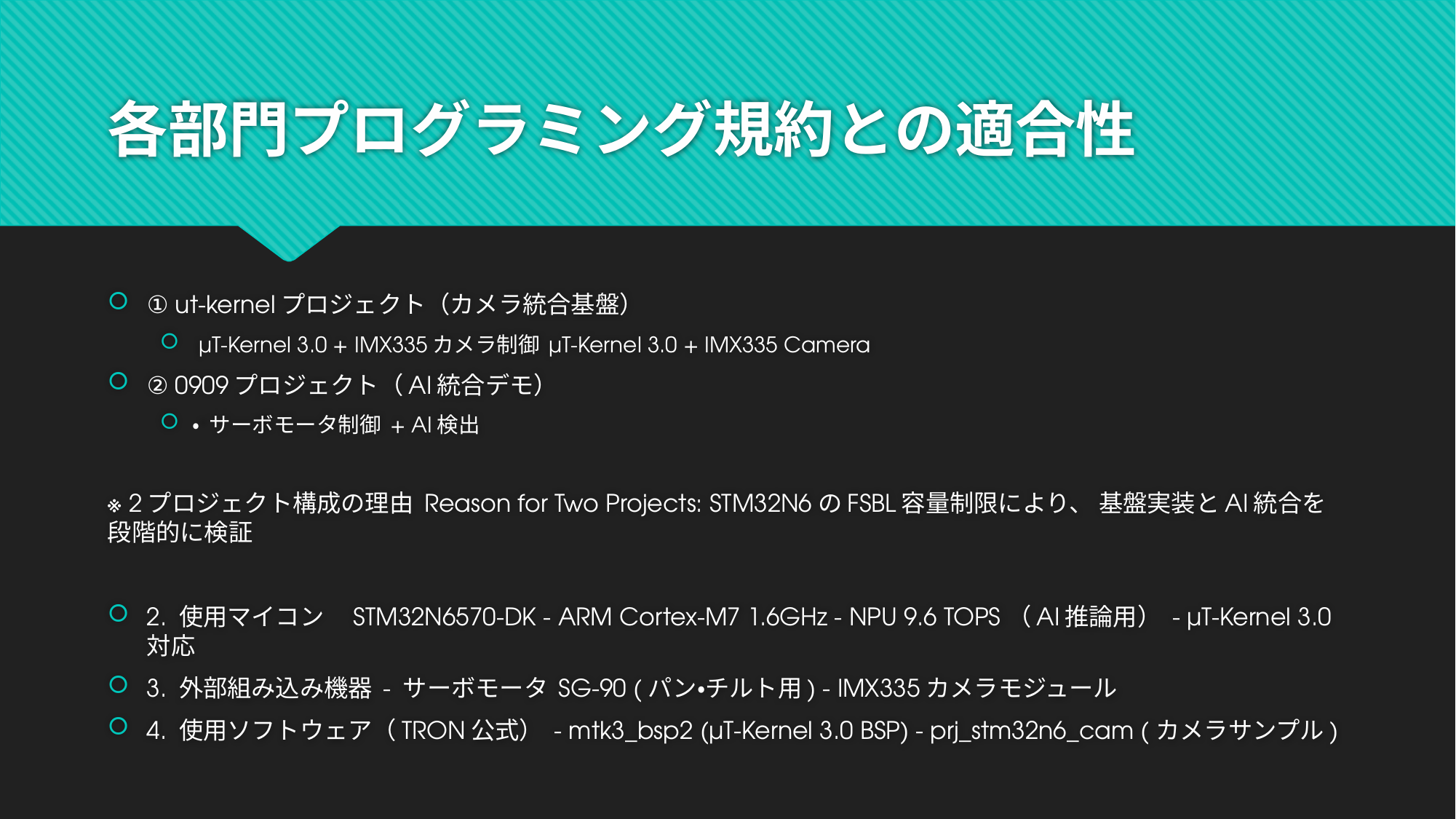

# 各部門プログラミング規約との適合性
① ut-kernelプロジェクト（カメラ統合基盤）
 μT-Kernel 3.0 + IMX335カメラ制御 μT-Kernel 3.0 + IMX335 Camera
② 0909プロジェクト（AI統合デモ）
• サーボモータ制御 + AI検出

※ 2プロジェクト構成の理由 Reason for Two Projects: STM32N6のFSBL容量制限により、 基盤実装とAI統合を段階的に検証

2. 使用マイコン　STM32N6570-DK - ARM Cortex-M7 1.6GHz - NPU 9.6 TOPS（AI推論用） - μT-Kernel 3.0対応
3. 外部組み込み機器 - サーボモータ SG-90 (パン・チルト用) - IMX335カメラモジュール
4. 使用ソフトウェア（TRON公式） - mtk3_bsp2 (μT-Kernel 3.0 BSP) - prj_stm32n6_cam (カメラサンプル)